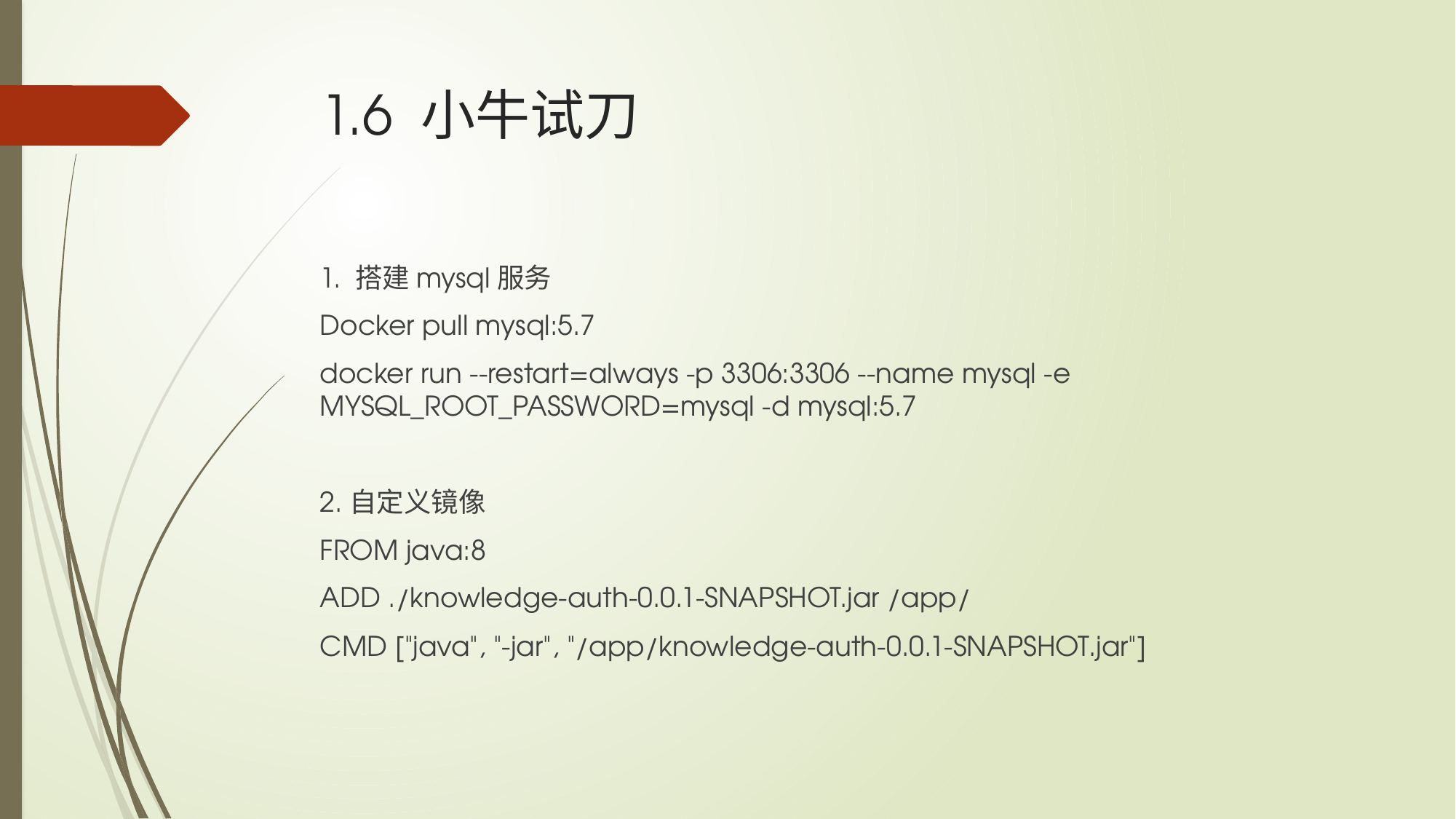

# 1.6 小牛试刀
1. 搭建mysql服务
Docker pull mysql:5.7
docker run --restart=always -p 3306:3306 --name mysql -e MYSQL_ROOT_PASSWORD=mysql -d mysql:5.7

2.自定义镜像
FROM java:8
ADD ./knowledge-auth-0.0.1-SNAPSHOT.jar /app/
CMD ["java", "-jar", "/app/knowledge-auth-0.0.1-SNAPSHOT.jar"]